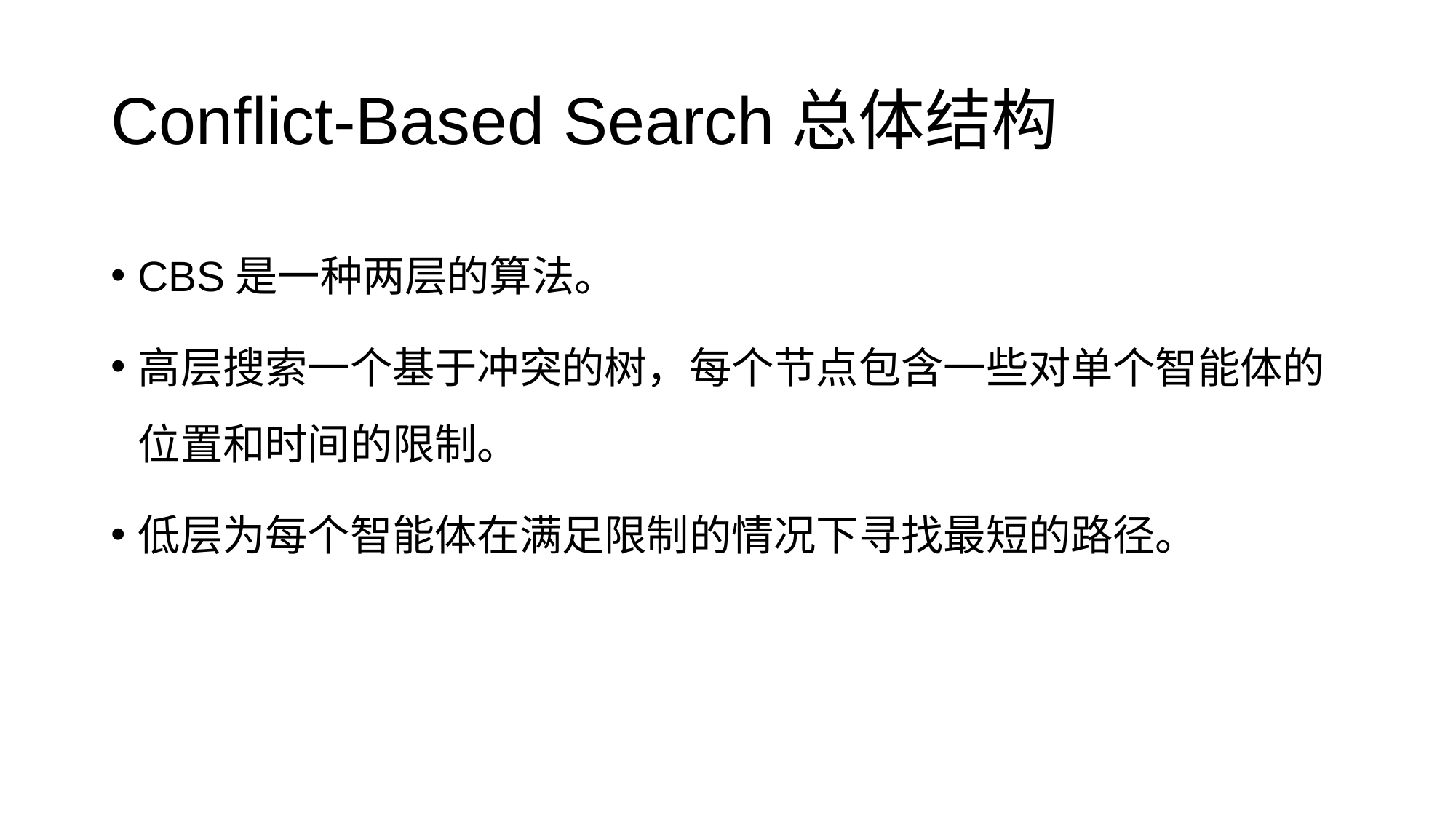

# Conflict-Based Search总体结构
CBS是一种两层的算法。
高层搜索一个基于冲突的树，每个节点包含一些对单个智能体的位置和时间的限制。
低层为每个智能体在满足限制的情况下寻找最短的路径。